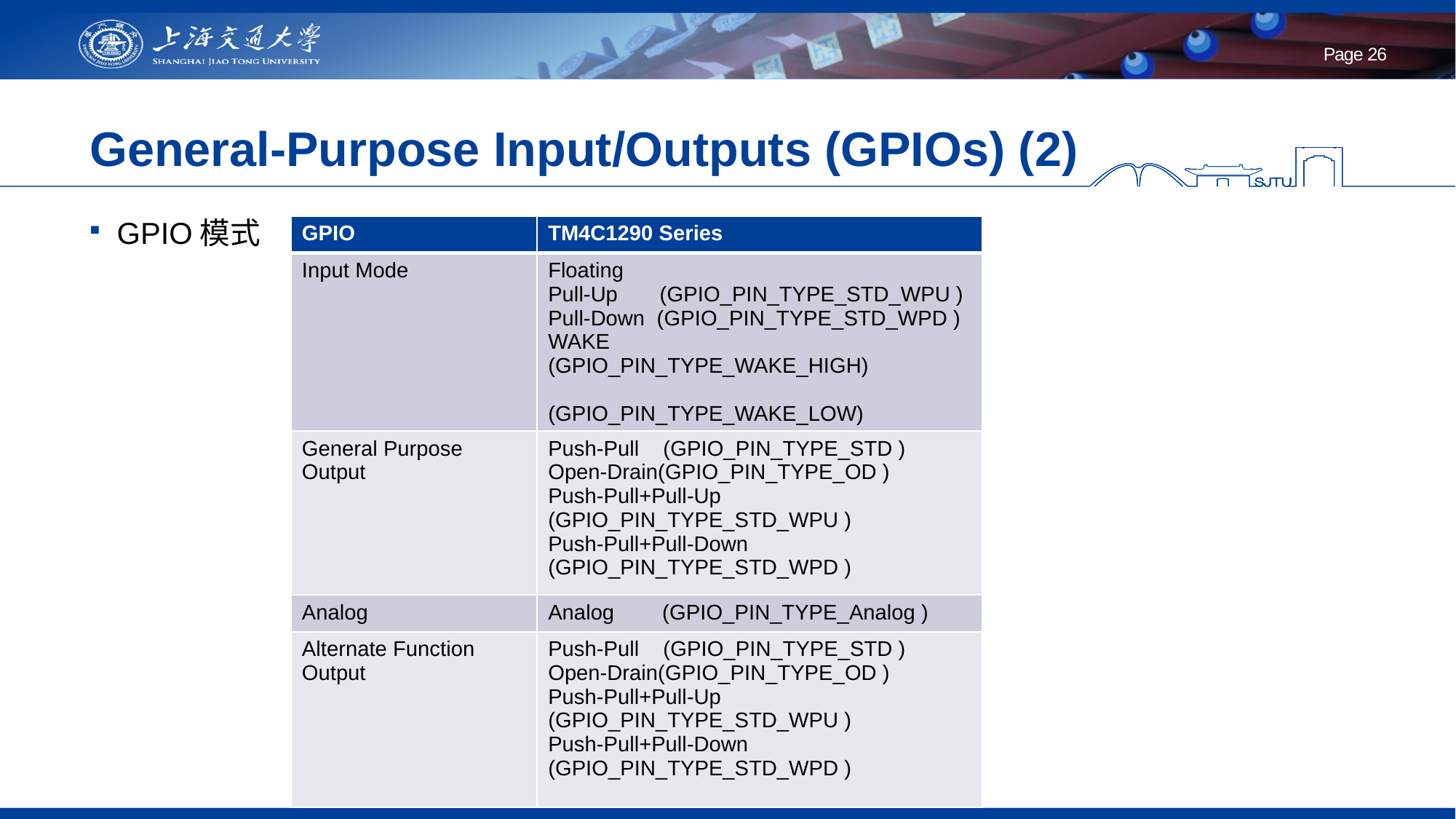

# General-Purpose Input/Outputs (GPIOs) (2)
GPIO模式

| GPIO | TM4C1290 Series |
| --- | --- |
| Input Mode | Floating Pull-Up (GPIO\_PIN\_TYPE\_STD\_WPU ) Pull-Down (GPIO\_PIN\_TYPE\_STD\_WPD ) WAKE (GPIO\_PIN\_TYPE\_WAKE\_HIGH) (GPIO\_PIN\_TYPE\_WAKE\_LOW) |
| General Purpose Output | Push-Pull (GPIO\_PIN\_TYPE\_STD ) Open-Drain(GPIO\_PIN\_TYPE\_OD ) Push-Pull+Pull-Up (GPIO\_PIN\_TYPE\_STD\_WPU ) Push-Pull+Pull-Down (GPIO\_PIN\_TYPE\_STD\_WPD ) |
| Analog | Analog (GPIO\_PIN\_TYPE\_Analog ) |
| Alternate Function Output | Push-Pull (GPIO\_PIN\_TYPE\_STD ) Open-Drain(GPIO\_PIN\_TYPE\_OD ) Push-Pull+Pull-Up (GPIO\_PIN\_TYPE\_STD\_WPU ) Push-Pull+Pull-Down (GPIO\_PIN\_TYPE\_STD\_WPD ) |